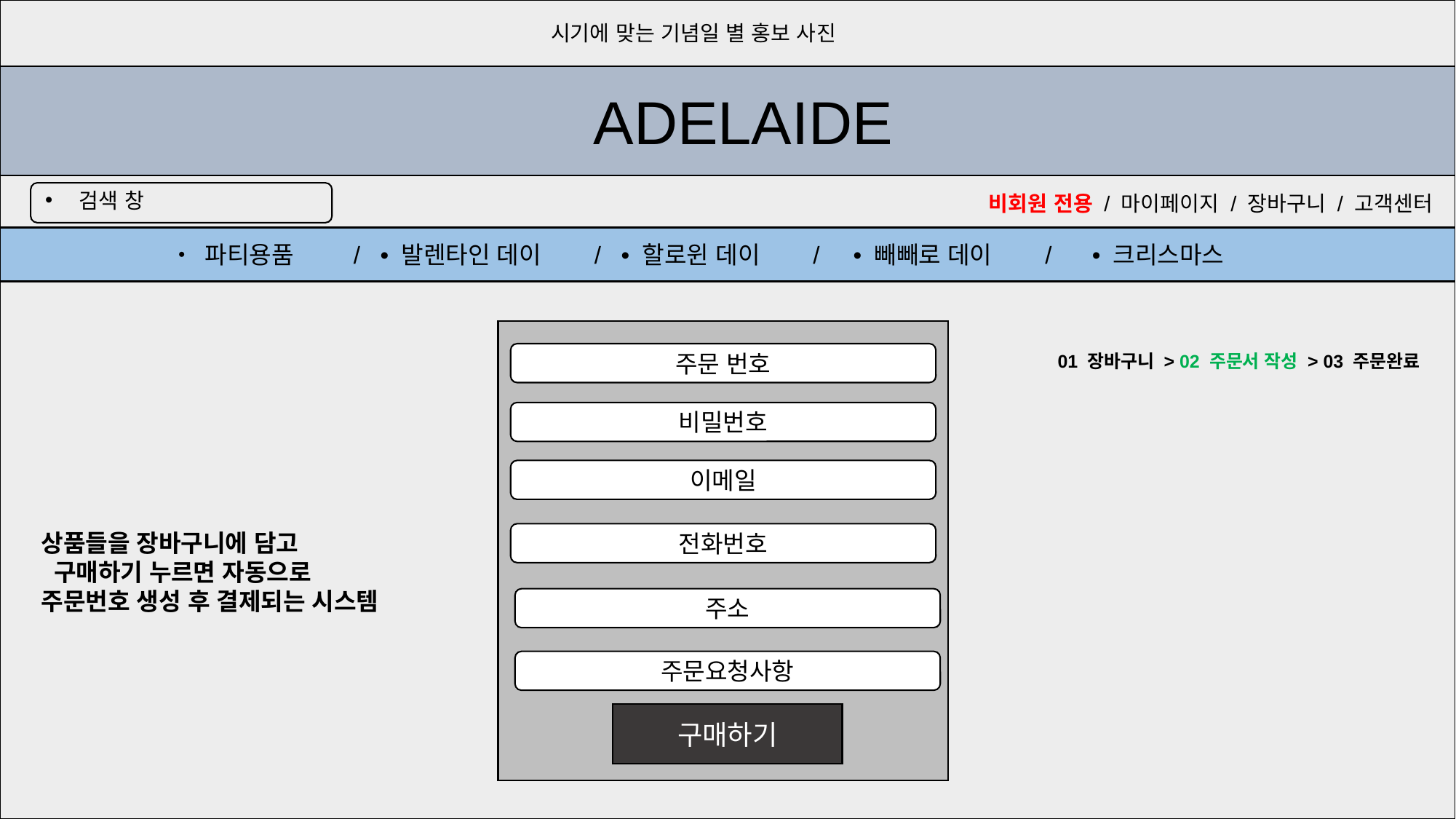

시기에 맞는 기념일 별 홍보 사진
ADELAIDE

검색 창

비회원 전용 / 마이페이지 / 장바구니 / 고객센터

• 파티용품        /   • 발렌타인 데이       /   • 할로윈 데이       /     • 빼빼로 데이       /      • 크리스마스

주문 번호
01 장바구니 > 02 주문서 작성 > 03 주문완료
비밀번호
이메일
상품들을 장바구니에 담고
 구매하기 누르면 자동으로
주문번호 생성 후 결제되는 시스템
전화번호
주소
주문요청사항
구매하기